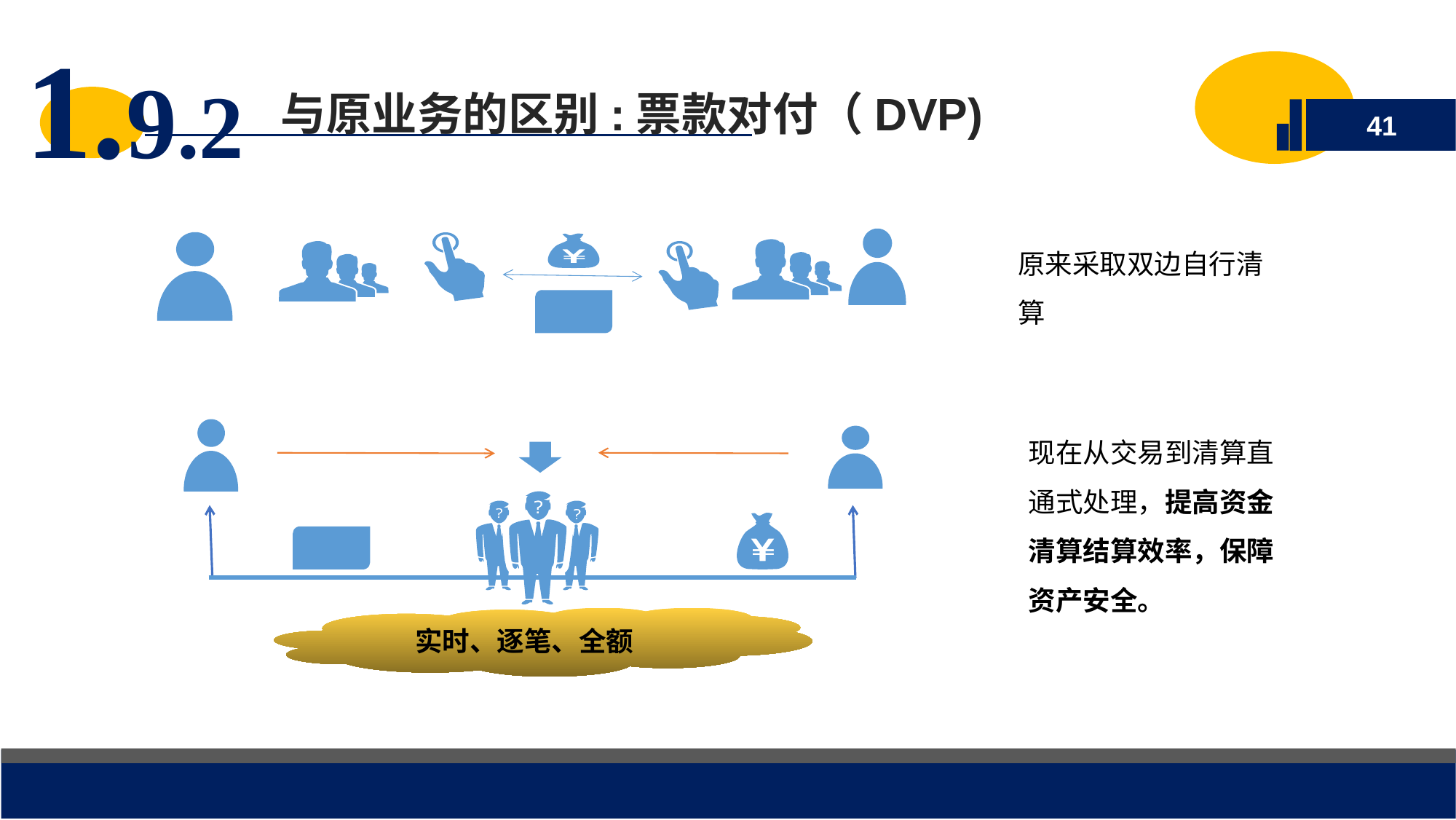

与原业务的区别:票款对付（DVP)
1.9.2

41

原来采取双边自行清算

现在从交易到清算直通式处理，提高资金清算结算效率，保障资产安全。

实时、逐笔、全额